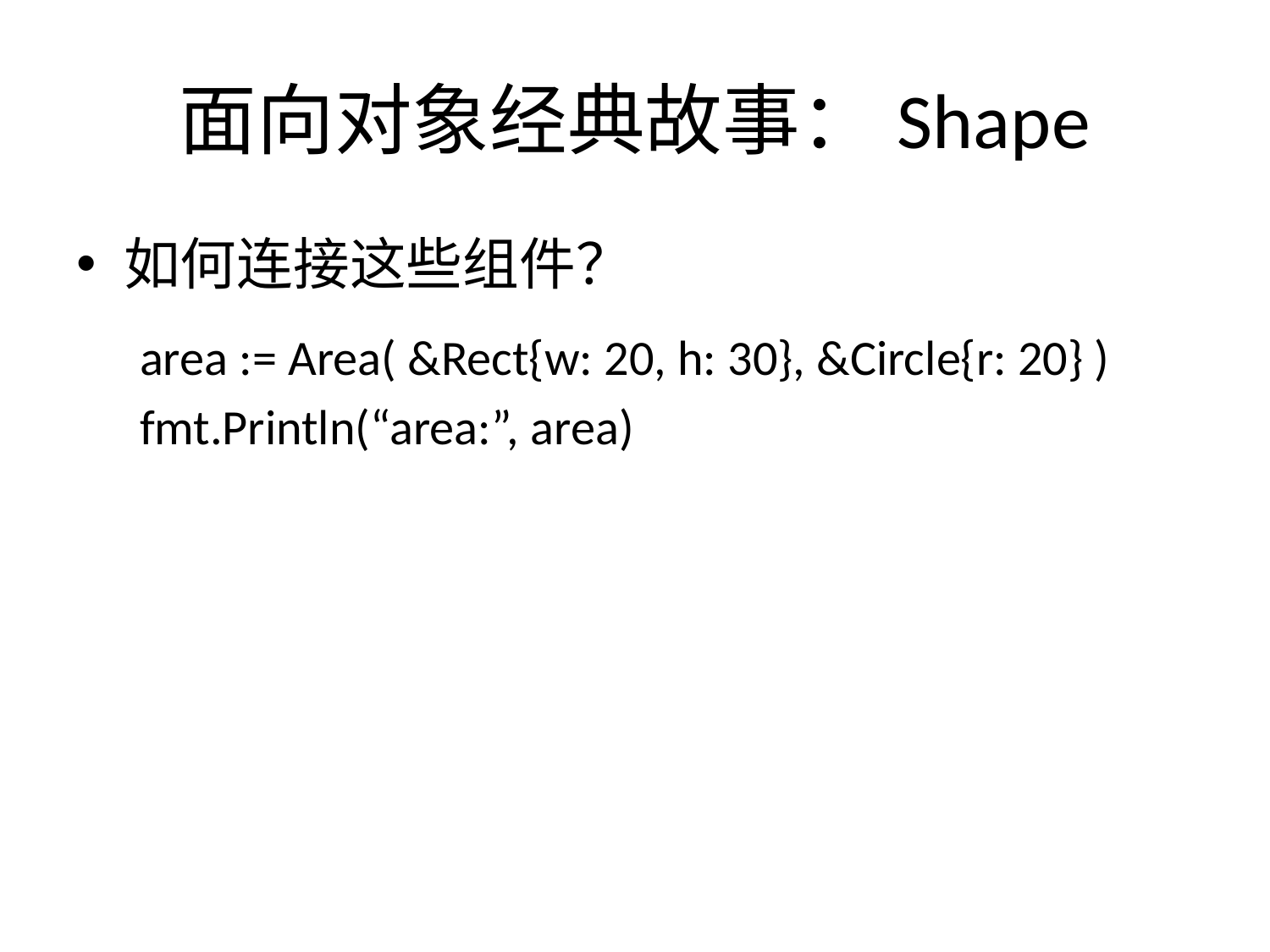

# 面向对象经典故事：Shape
如何连接这些组件？

area := Area( &Rect{w: 20, h: 30}, &Circle{r: 20} )
fmt.Println(“area:”, area)